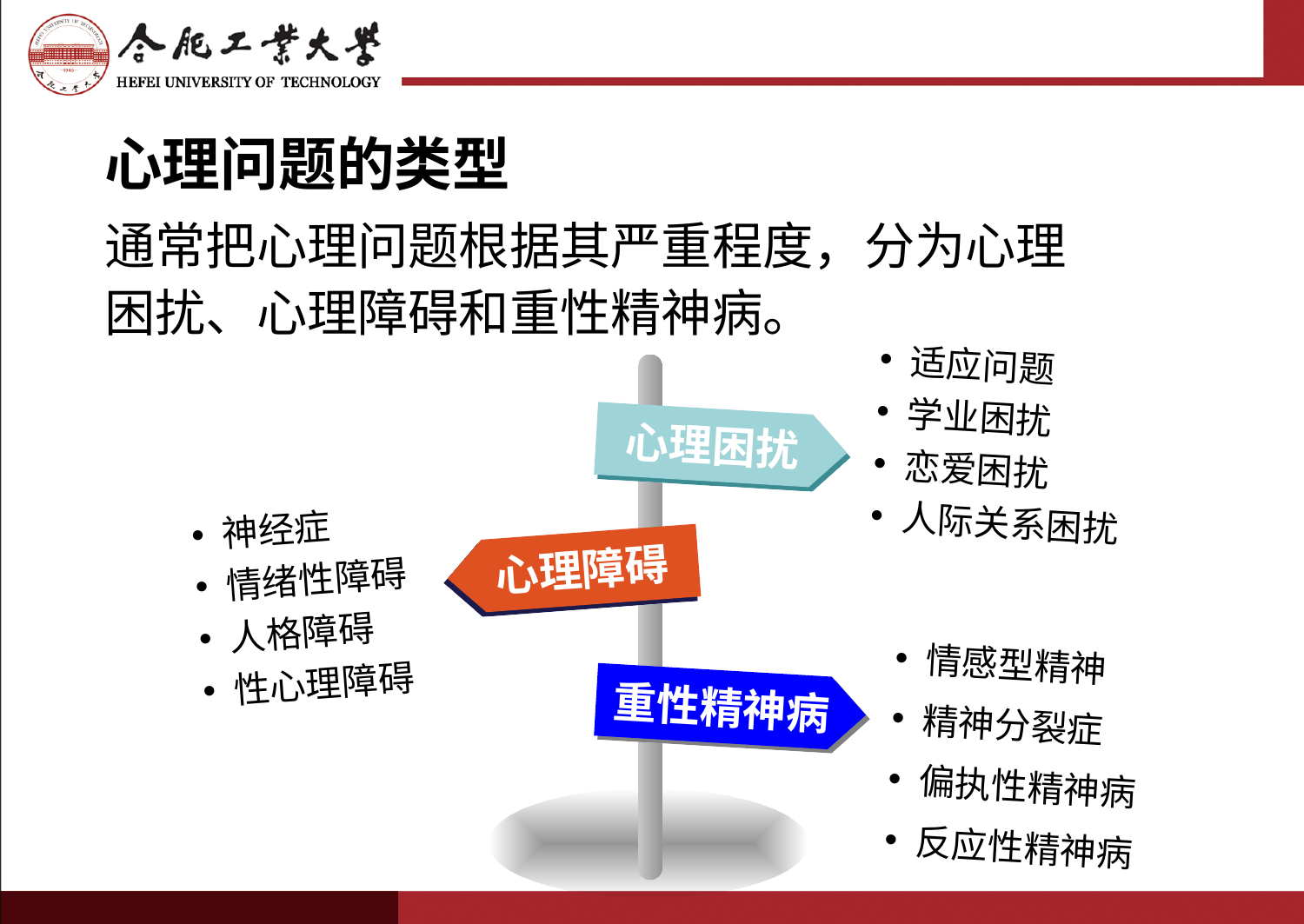

心理问题的类型
通常把心理问题根据其严重程度，分为心理困扰、心理障碍和重性精神病。

适应问题
学业困扰
恋爱困扰
人际关系困扰
心理困扰
神经症
情绪性障碍
人格障碍
性心理障碍
心理障碍
重性精神病
情感型精神
精神分裂症
偏执性精神病
反应性精神病